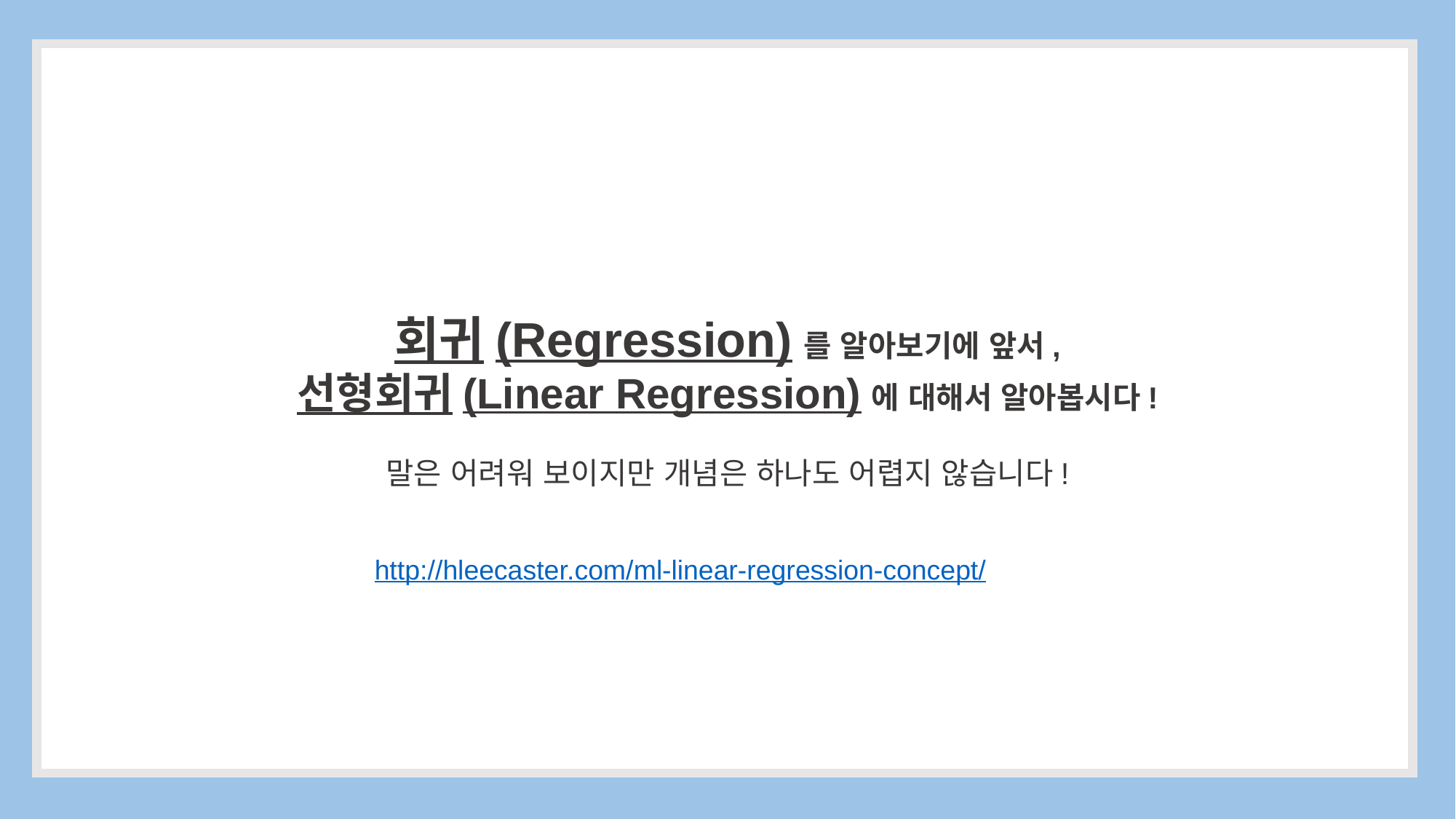

회귀(Regression)를 알아보기에 앞서,
선형회귀(Linear Regression)에 대해서 알아봅시다!

말은 어려워 보이지만 개념은 하나도 어렵지 않습니다!
http://hleecaster.com/ml-linear-regression-concept/